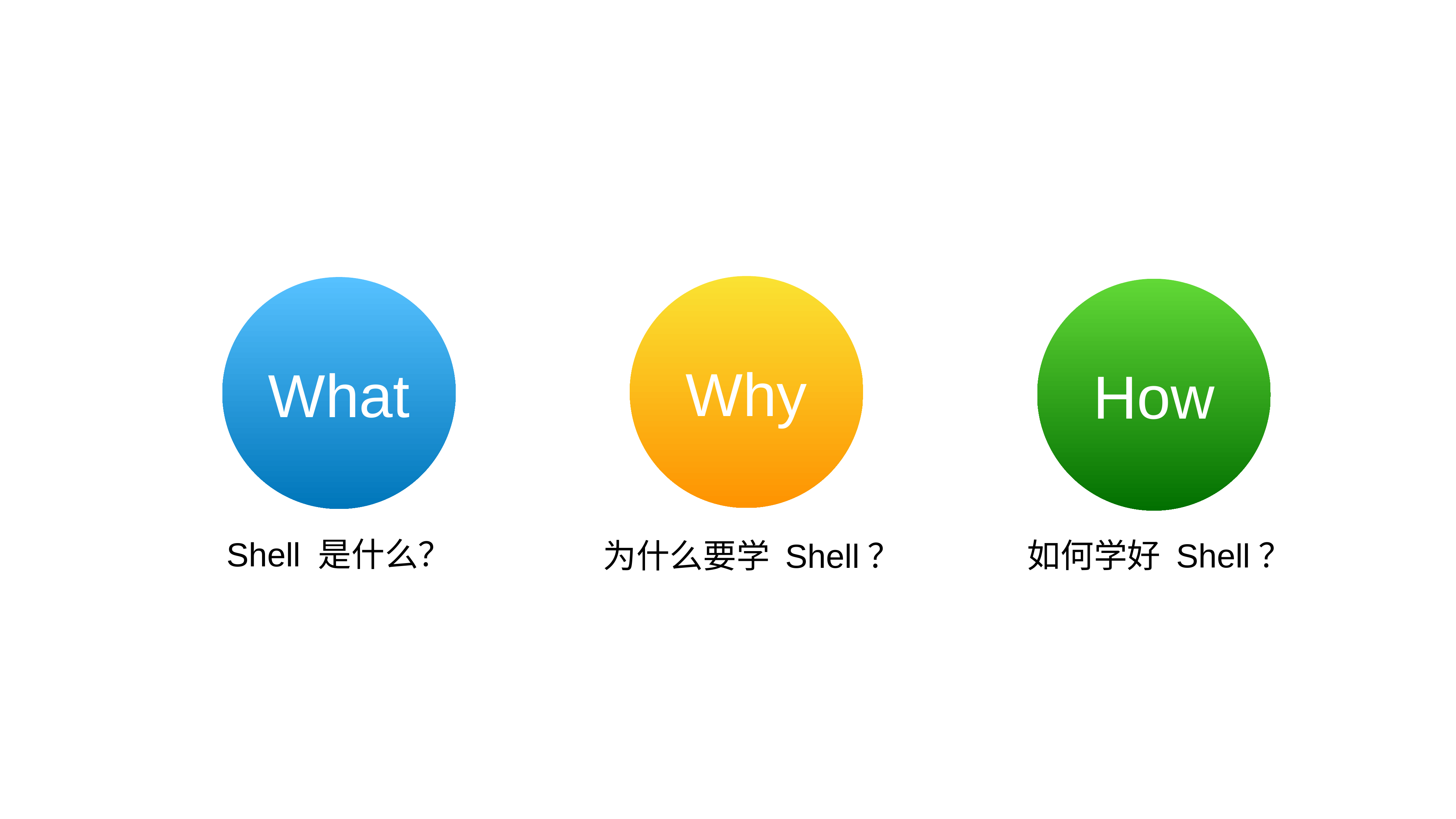

Why
为什么要学 Shell？
What
Shell 是什么？
How
如何学好 Shell？